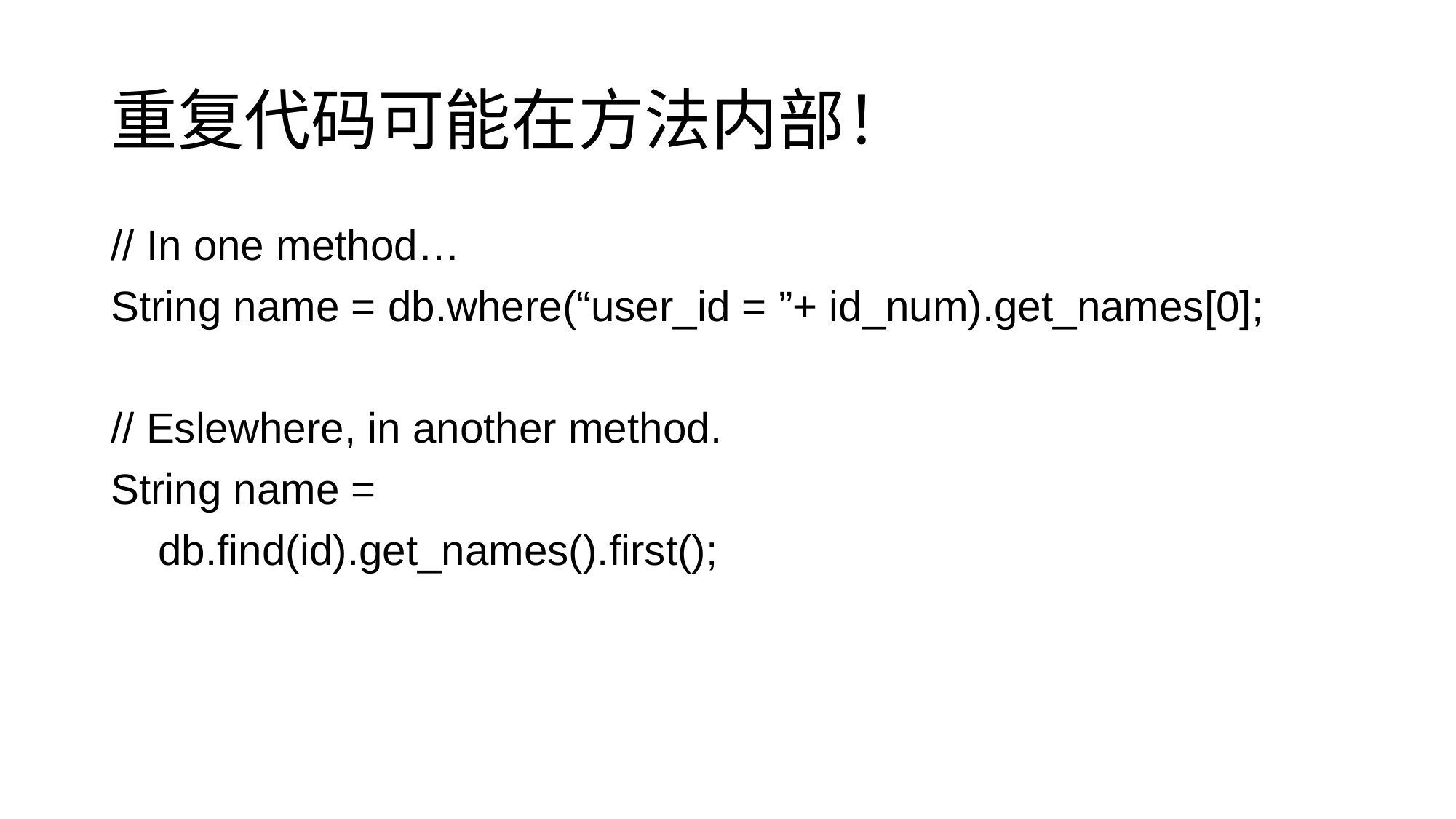

# 重复代码可能在方法内部！
// In one method…
String name = db.where(“user_id = ”+ id_num).get_names[0];

// Eslewhere, in another method.
String name =
    db.find(id).get_names().first();